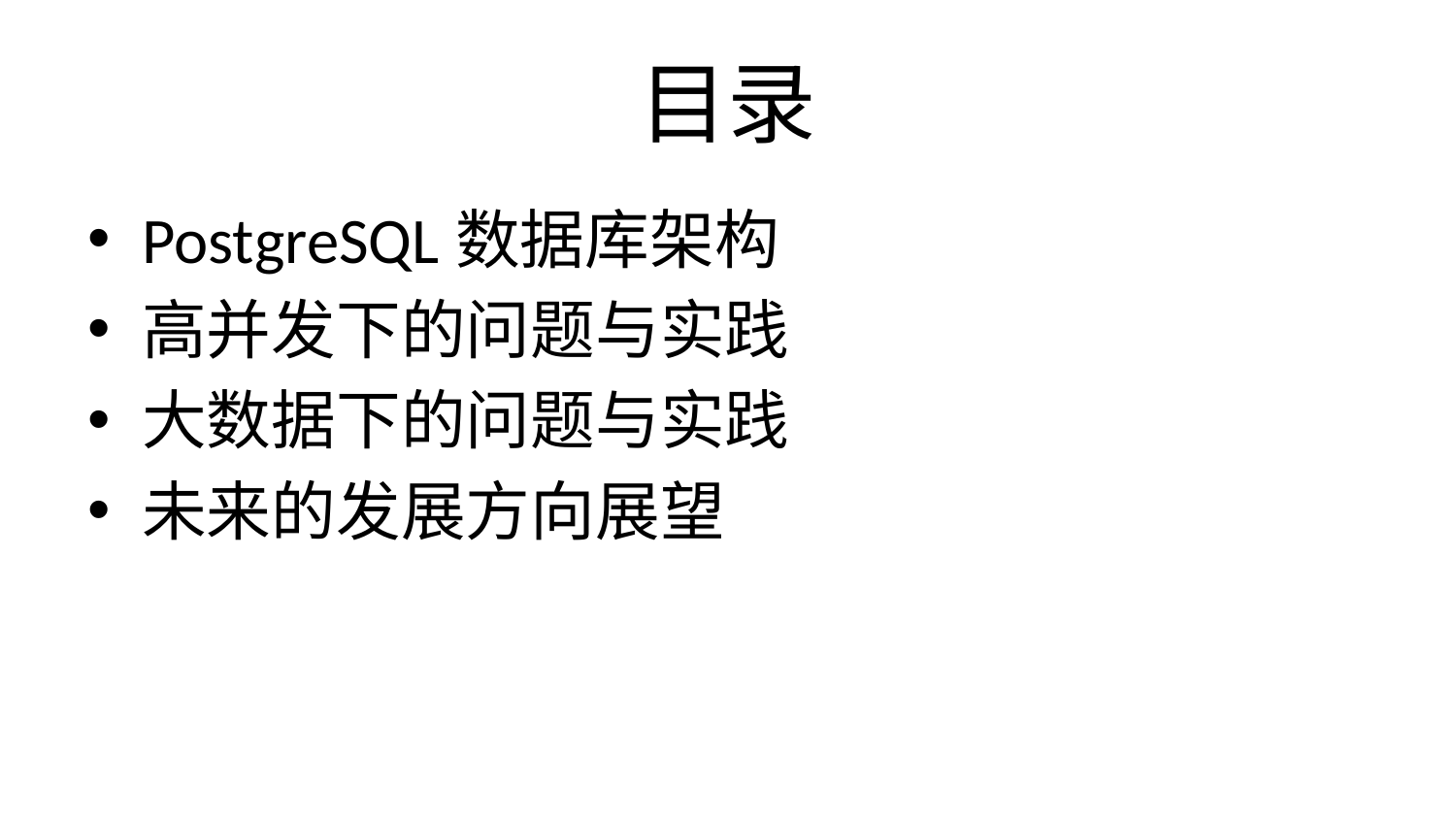

# 目录
PostgreSQL数据库架构
高并发下的问题与实践
大数据下的问题与实践
未来的发展方向展望